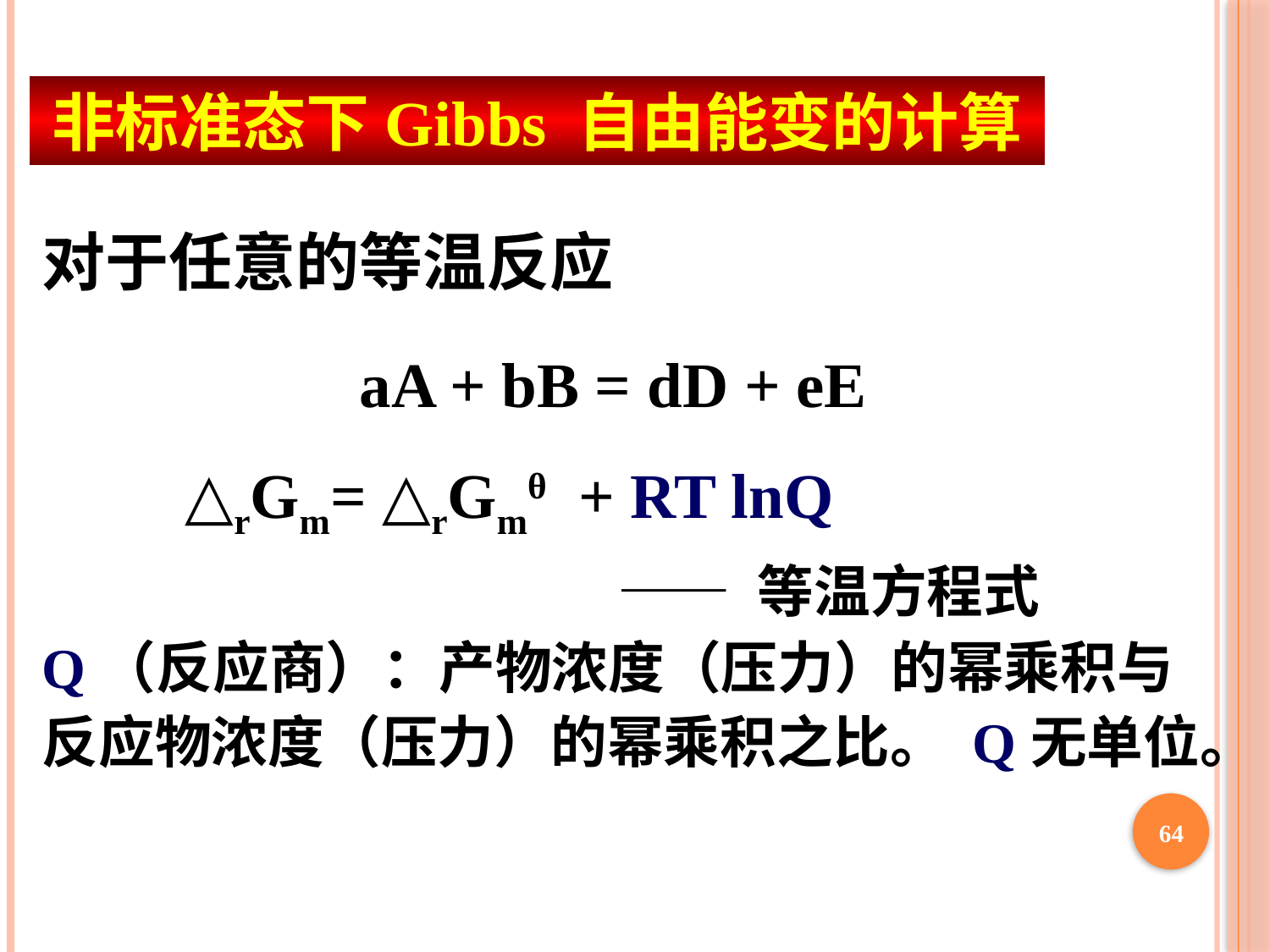

非标准态下Gibbs 自由能变的计算
对于任意的等温反应
                    aA + bB = dD + eE
         △rGm= △rGmθ  + RT lnQ
                                        —— 等温方程式
Q（反应商）：产物浓度（压力）的幂乘积与反应物浓度（压力）的幂乘积之比。 Q无单位。
64